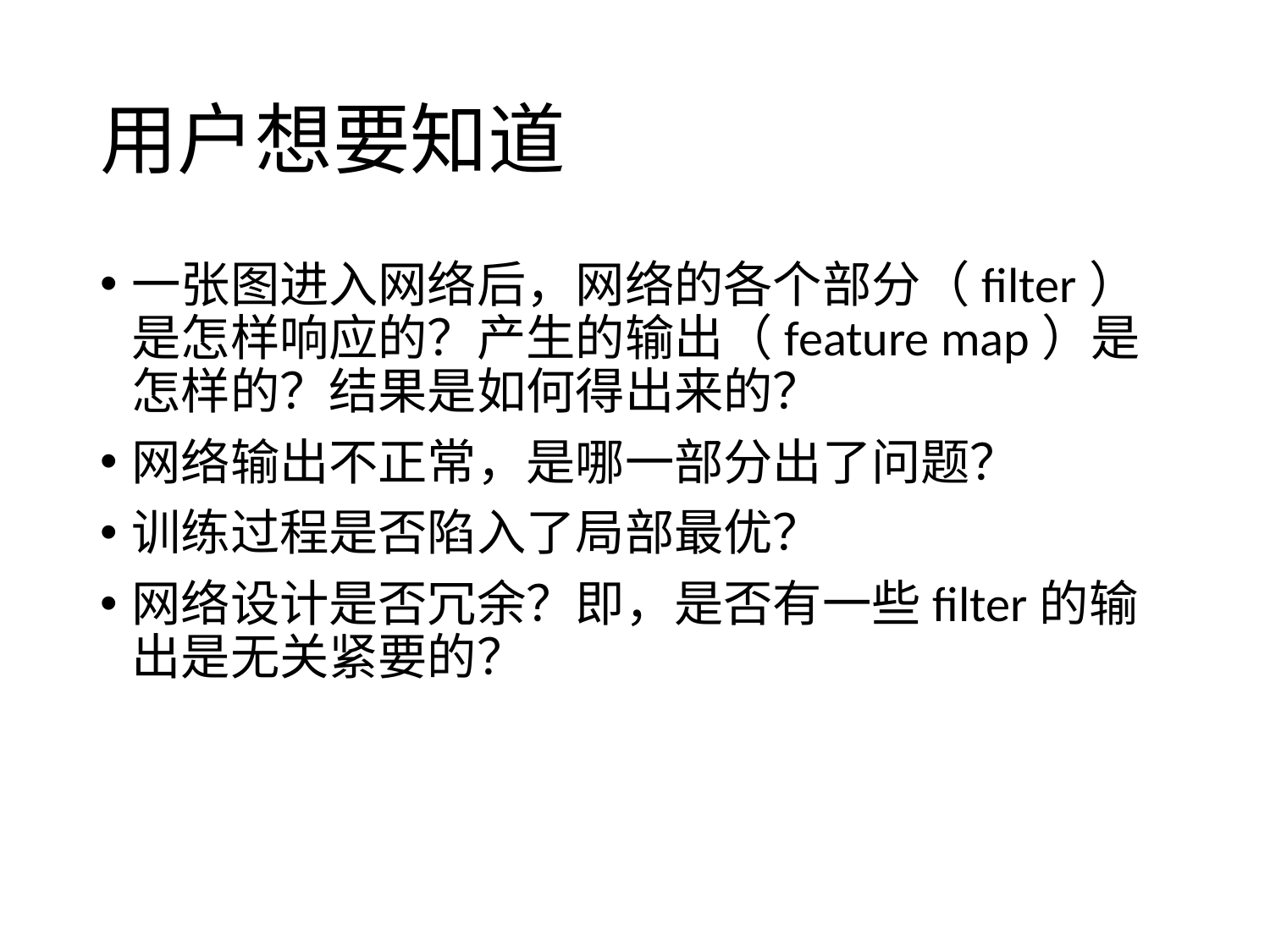

# 用户想要知道
一张图进入网络后，网络的各个部分（filter）是怎样响应的？产生的输出（feature map）是怎样的？结果是如何得出来的？
网络输出不正常，是哪一部分出了问题？
训练过程是否陷入了局部最优？
网络设计是否冗余？即，是否有一些filter的输出是无关紧要的？